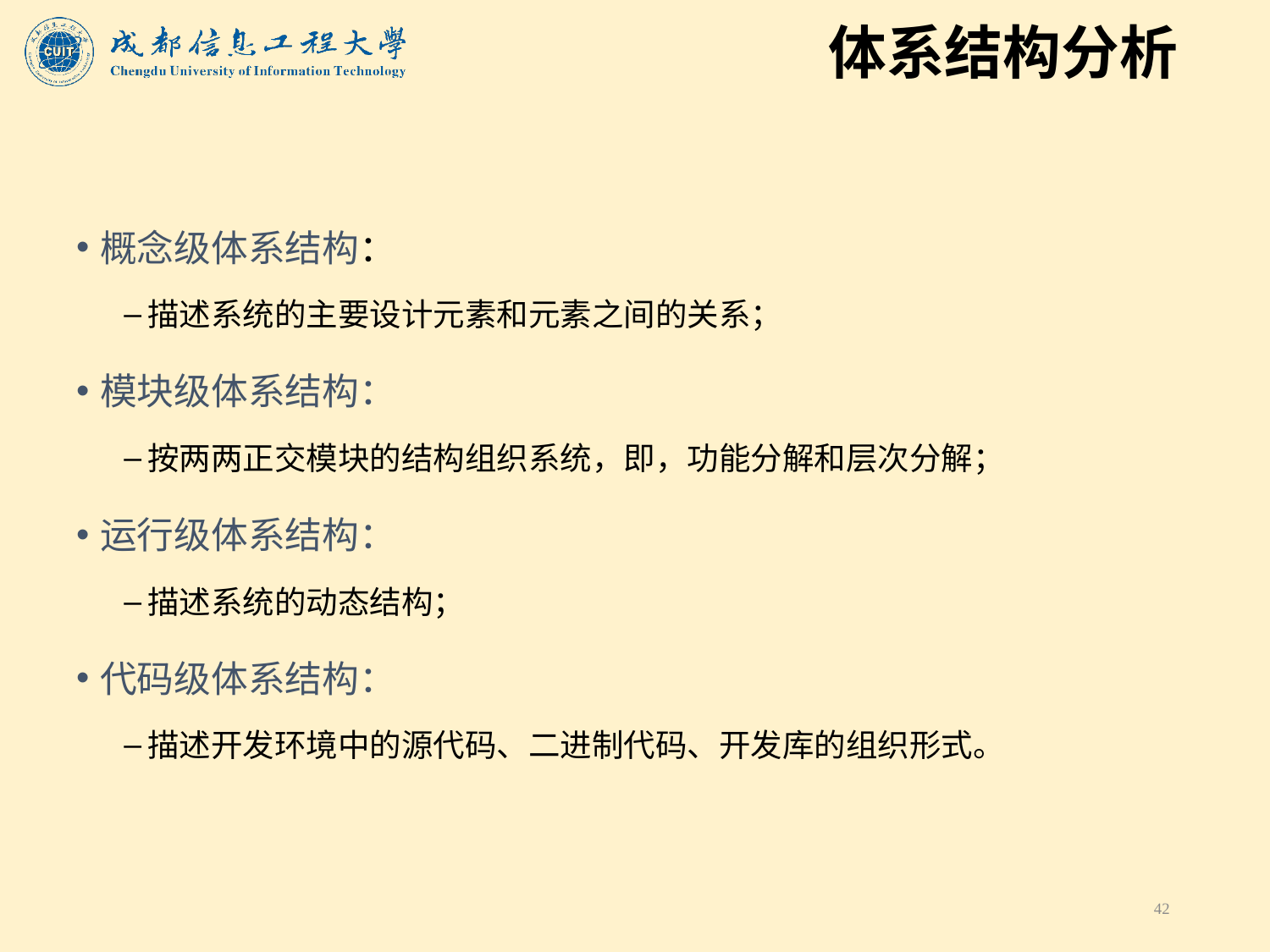

# 体系结构分析
概念级体系结构：
描述系统的主要设计元素和元素之间的关系；
模块级体系结构：
按两两正交模块的结构组织系统，即，功能分解和层次分解；
运行级体系结构：
描述系统的动态结构；
代码级体系结构：
描述开发环境中的源代码、二进制代码、开发库的组织形式。

42